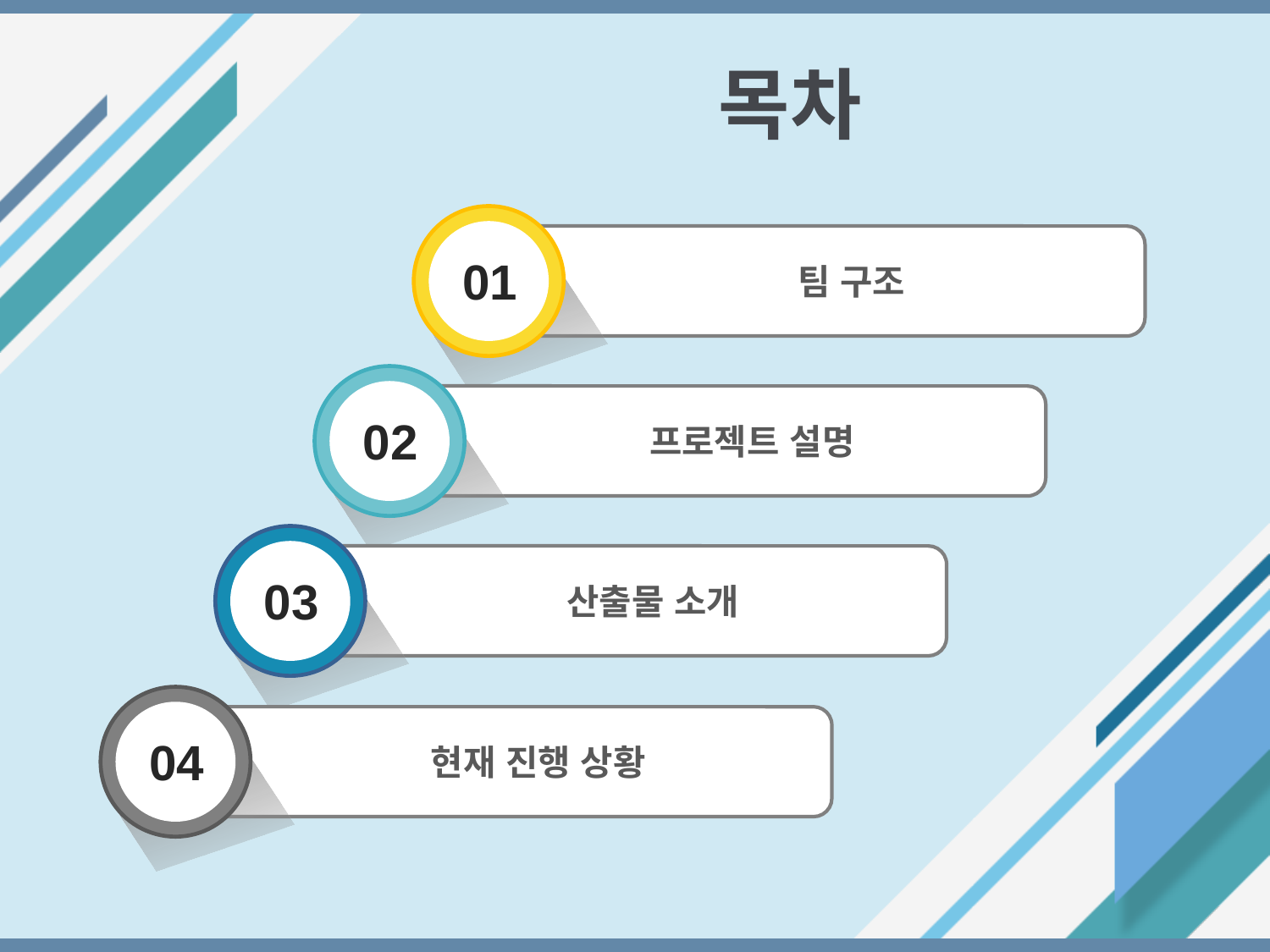

# 목차

01
팀 구조

02
프로젝트 설명

03
산출물 소개

04
현재 진행 상황